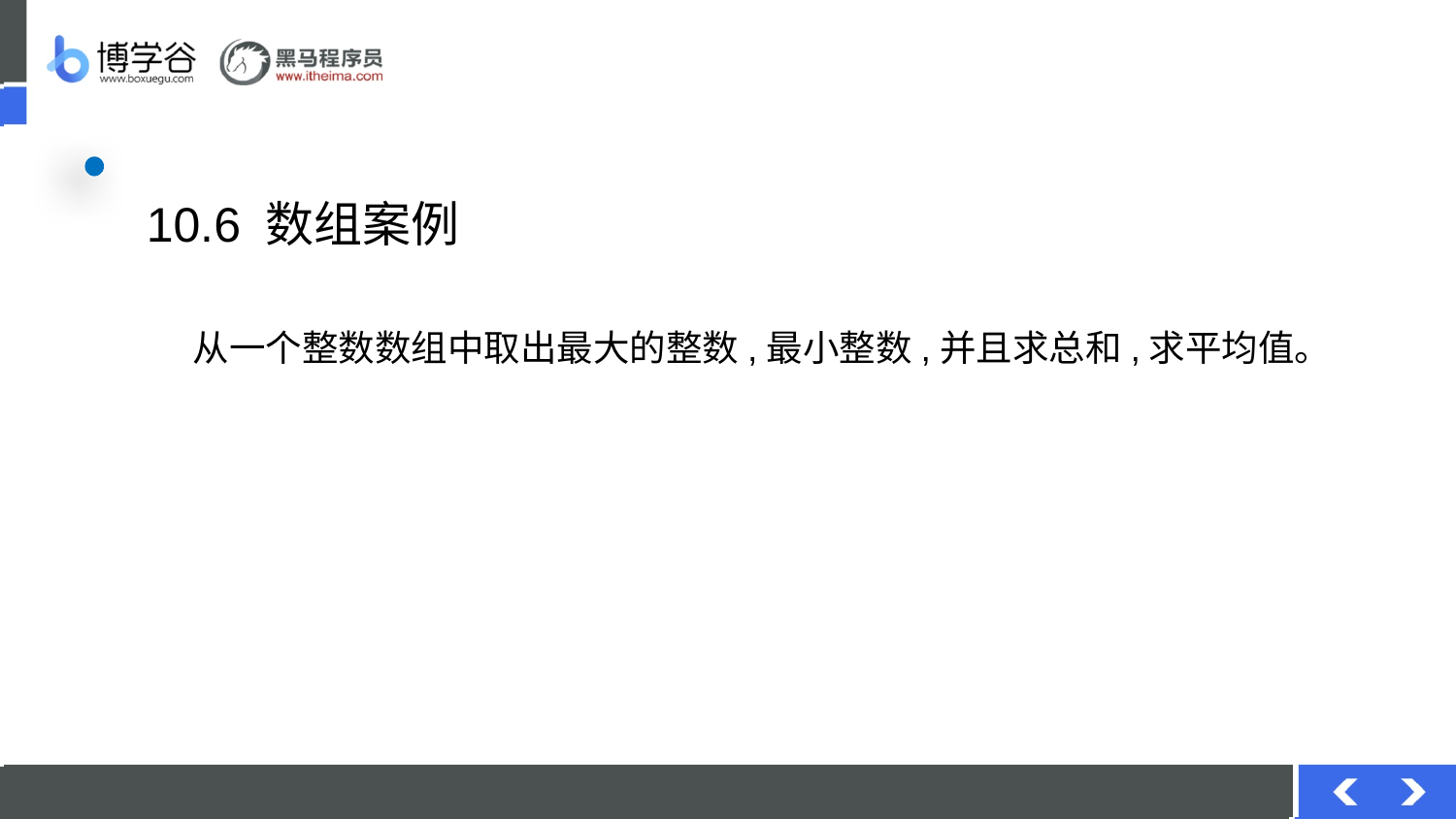

# 10.6 数组案例
从一个整数数组中取出最大的整数,最小整数,并且求总和,求平均值。